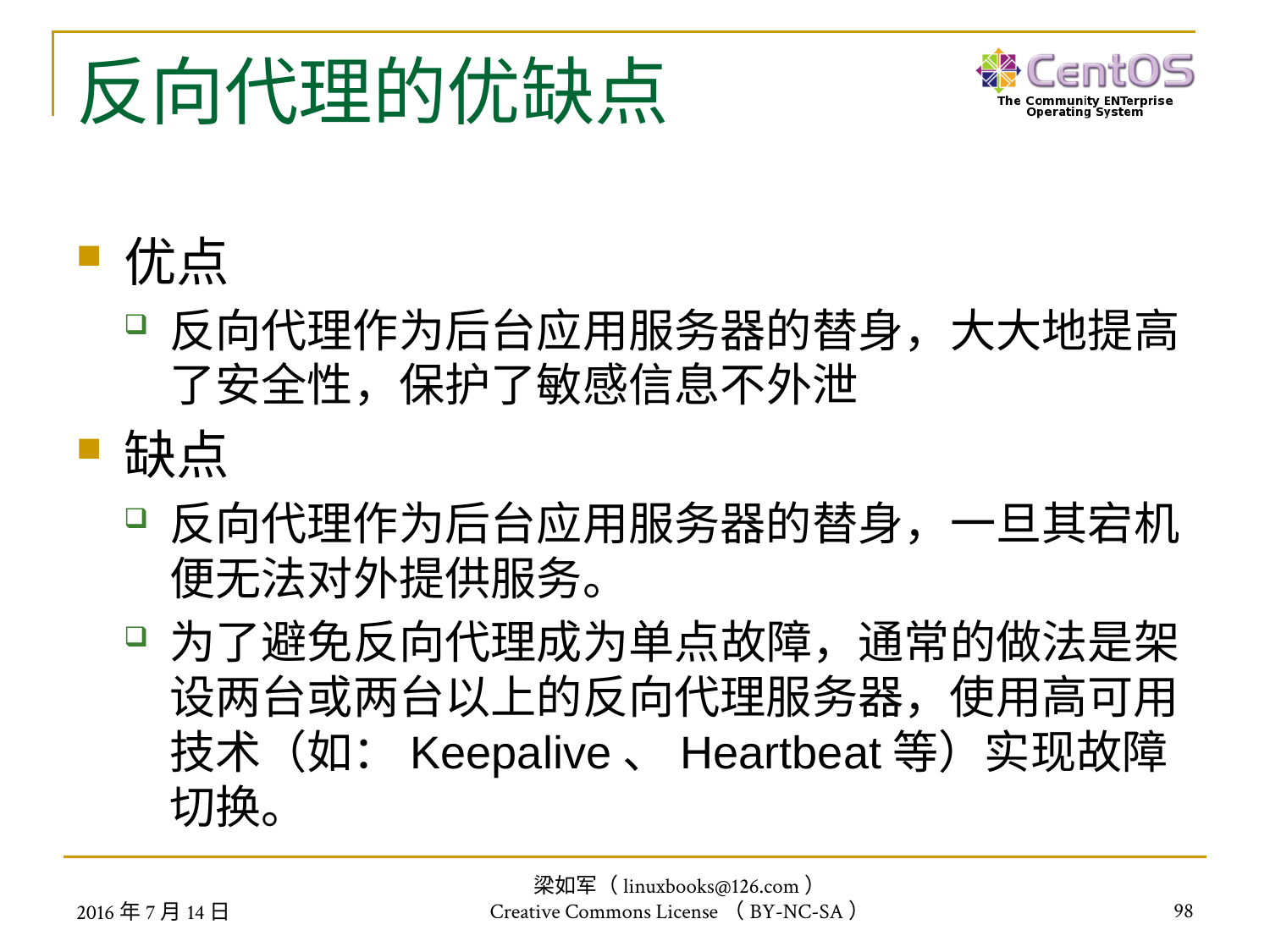

# 反向代理的优缺点
优点
反向代理作为后台应用服务器的替身，大大地提高了安全性，保护了敏感信息不外泄
缺点
反向代理作为后台应用服务器的替身，一旦其宕机便无法对外提供服务。
为了避免反向代理成为单点故障，通常的做法是架设两台或两台以上的反向代理服务器，使用高可用技术（如：Keepalive、Heartbeat等）实现故障切换。
梁如军（linuxbooks@126.com）
Creative Commons License（BY-NC-SA）
2016年7月14日
98